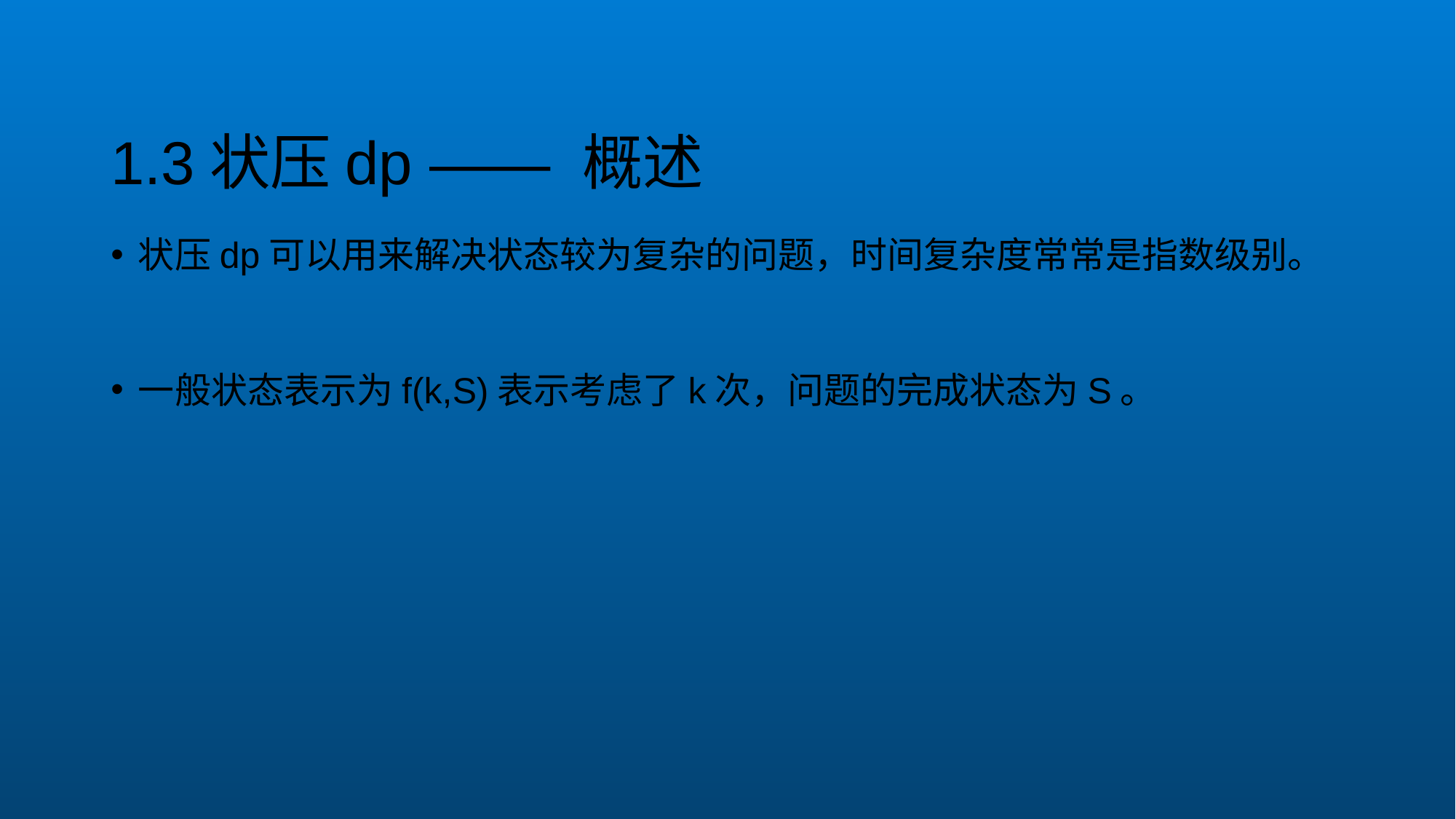

# 1.3状压dp —— 概述
状压dp可以用来解决状态较为复杂的问题，时间复杂度常常是指数级别。

一般状态表示为f(k,S)表示考虑了k次，问题的完成状态为S。